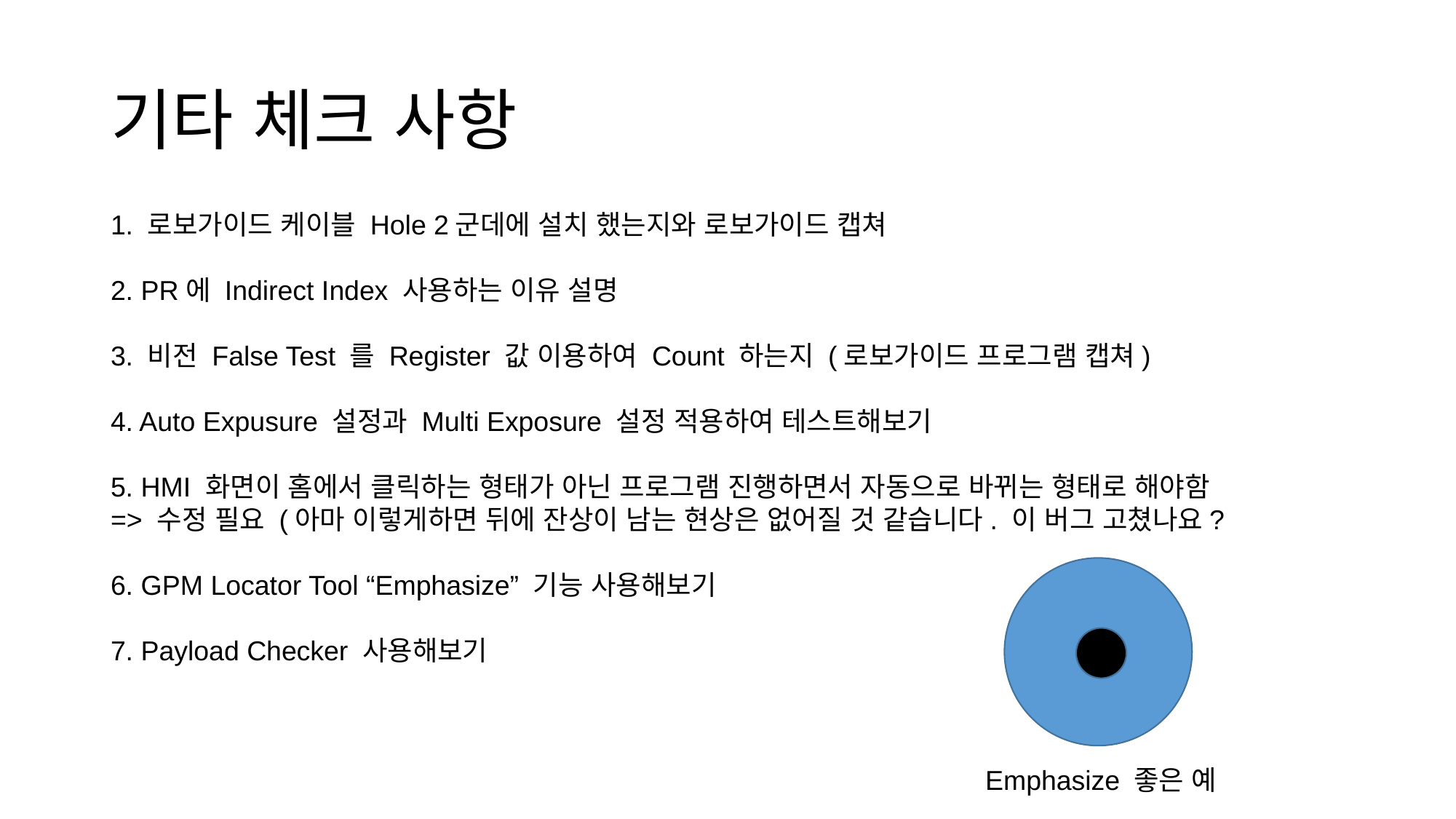

# 기타 체크 사항
1. 로보가이드 케이블 Hole 2군데에 설치 했는지와 로보가이드 캡쳐

2. PR에 Indirect Index 사용하는 이유 설명

3. 비전 False Test 를 Register 값 이용하여 Count 하는지 (로보가이드 프로그램 캡쳐)

4. Auto Expusure 설정과 Multi Exposure 설정 적용하여 테스트해보기

5. HMI 화면이 홈에서 클릭하는 형태가 아닌 프로그램 진행하면서 자동으로 바뀌는 형태로 해야함
=> 수정 필요 (아마 이렇게하면 뒤에 잔상이 남는 현상은 없어질 것 같습니다. 이 버그 고쳤나요?

6. GPM Locator Tool “Emphasize” 기능 사용해보기

7. Payload Checker 사용해보기

Emphasize 좋은 예